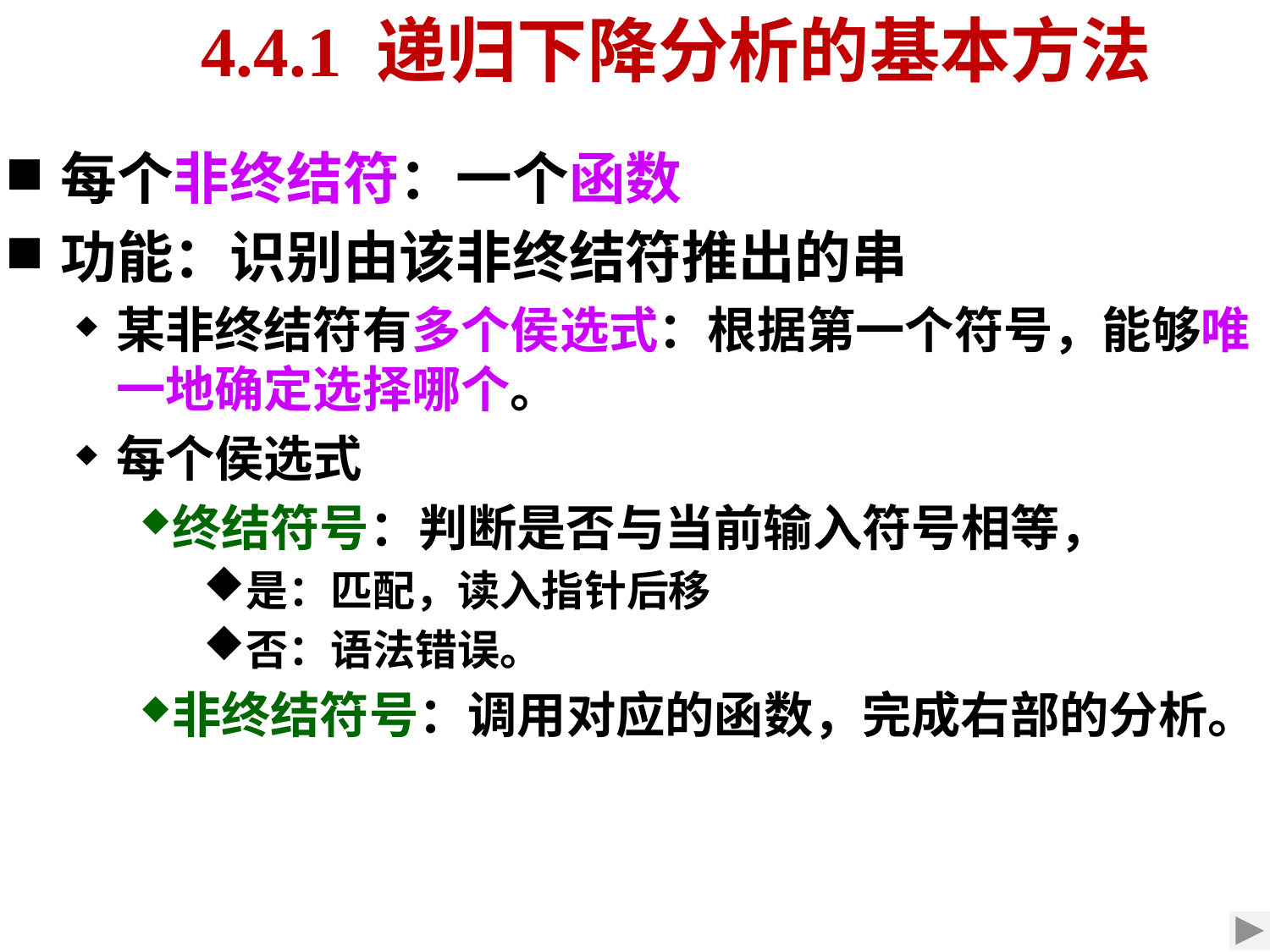

4.4.1 递归下降分析的基本方法
每个非终结符：一个函数
功能：识别由该非终结符推出的串
某非终结符有多个侯选式：根据第一个符号，能够唯一地确定选择哪个。
每个侯选式
终结符号：判断是否与当前输入符号相等，
是：匹配，读入指针后移
否：语法错误。
非终结符号：调用对应的函数，完成右部的分析。